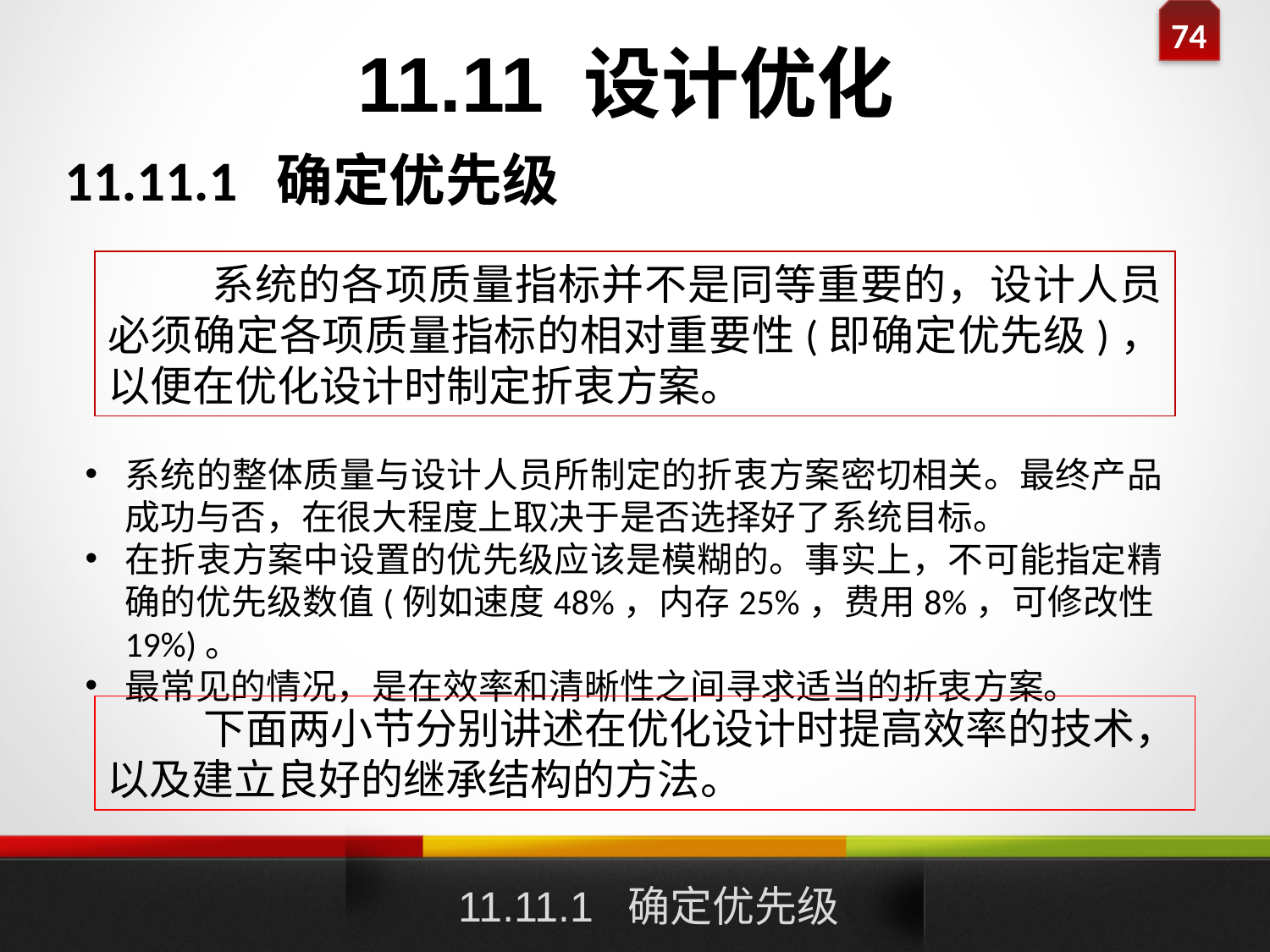

# 11.11 设计优化
11.11.1  确定优先级
         系统的各项质量指标并不是同等重要的，设计人员必须确定各项质量指标的相对重要性(即确定优先级)，以便在优化设计时制定折衷方案。
系统的整体质量与设计人员所制定的折衷方案密切相关。最终产品成功与否，在很大程度上取决于是否选择好了系统目标。
在折衷方案中设置的优先级应该是模糊的。事实上，不可能指定精确的优先级数值(例如速度48%，内存25%，费用8%，可修改性19%)。
最常见的情况，是在效率和清晰性之间寻求适当的折衷方案。
         下面两小节分别讲述在优化设计时提高效率的技术，以及建立良好的继承结构的方法。
11.11.1  确定优先级